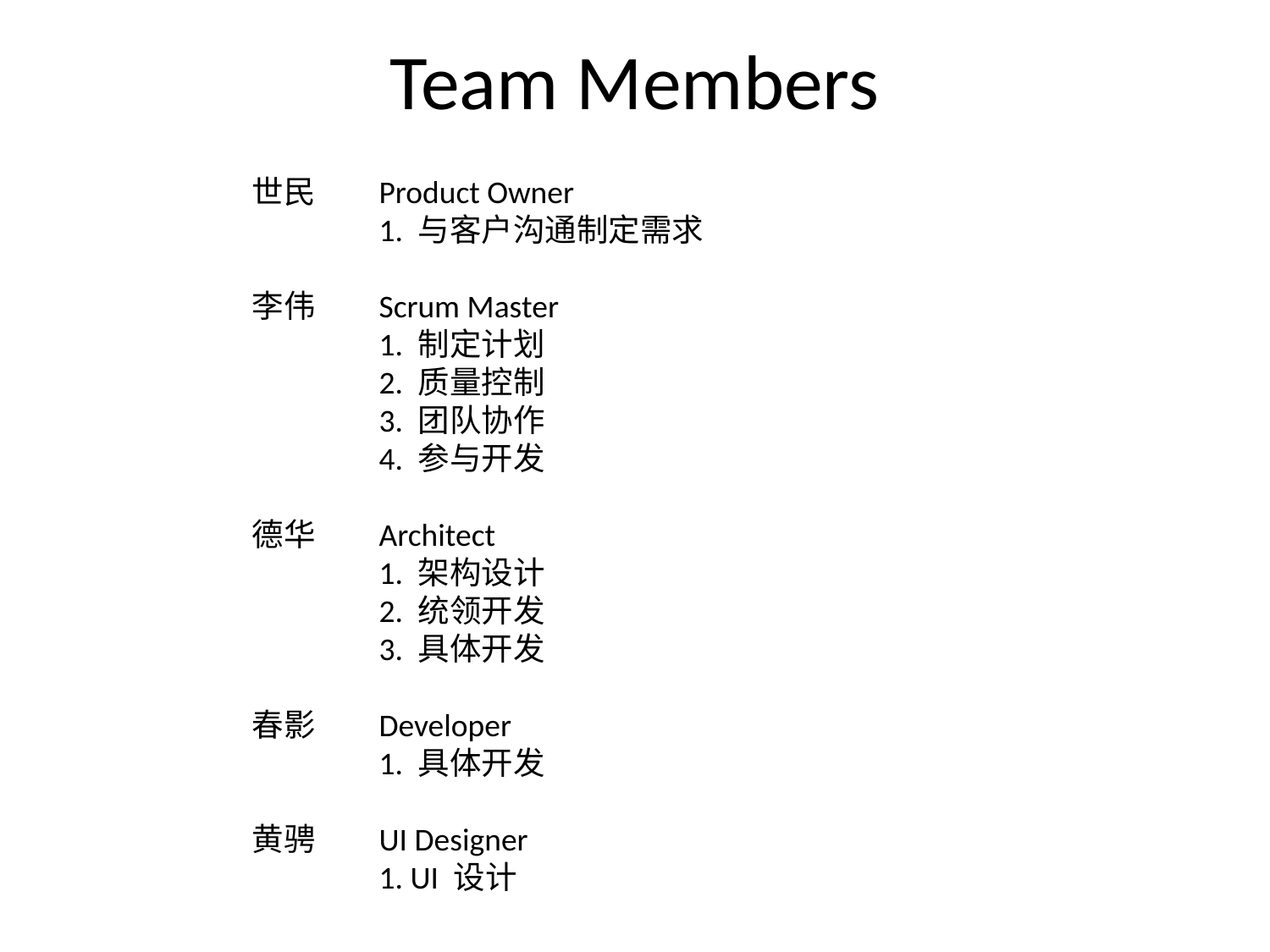

Team Members
世民	Product Owner
	1. 与客户沟通制定需求

李伟	Scrum Master
	1. 制定计划
	2. 质量控制
	3. 团队协作
	4. 参与开发

德华	Architect
	1. 架构设计
	2. 统领开发
	3. 具体开发

春影	Developer
	1. 具体开发

黄骋	UI Designer
	1. UI 设计